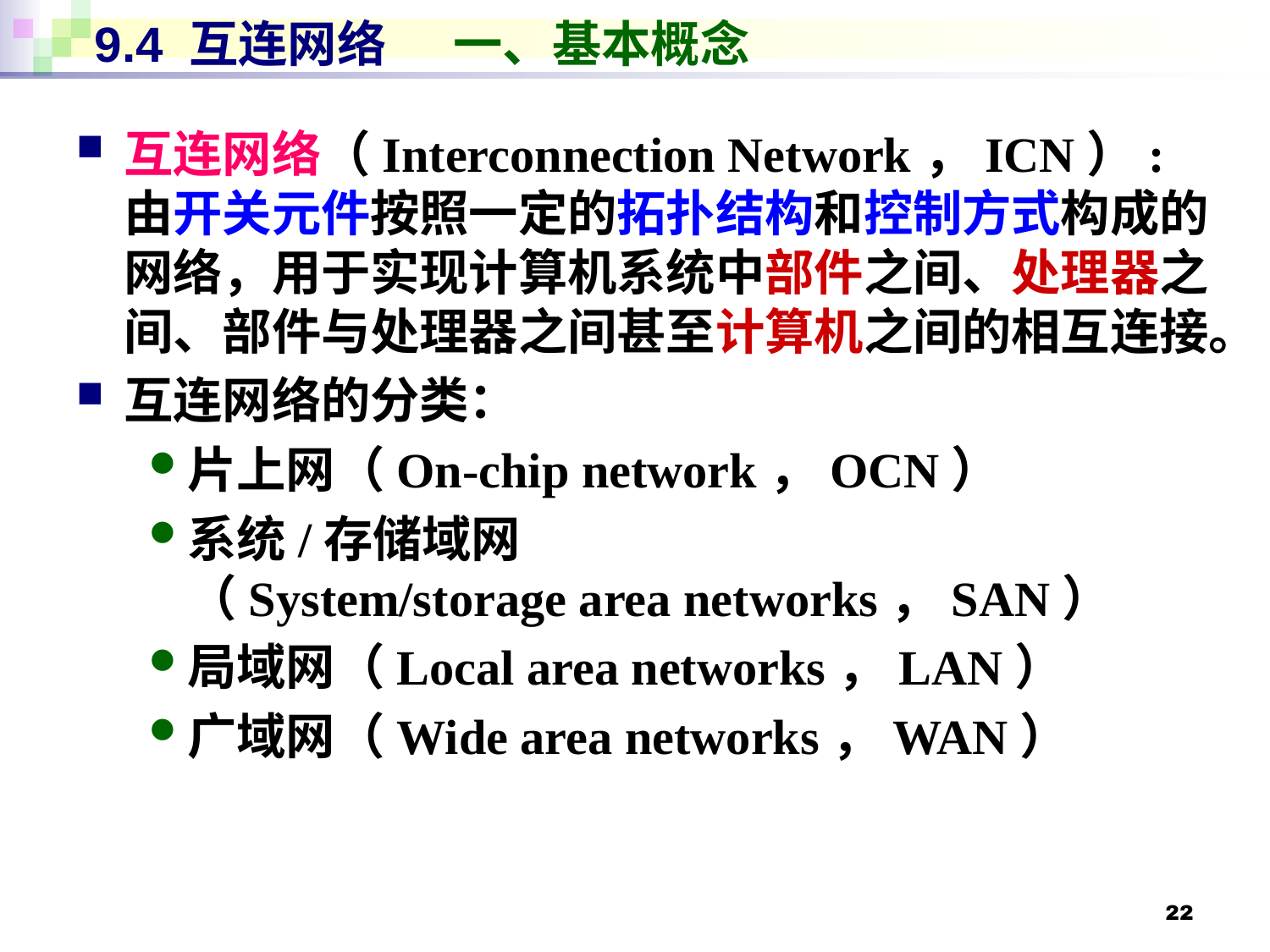

# 9.4 互连网络      一、基本概念
互连网络（Interconnection Network，ICN）:
由开关元件按照一定的拓扑结构和控制方式构成的网络，用于实现计算机系统中部件之间、处理器之间、部件与处理器之间甚至计算机之间的相互连接。
互连网络的分类：
片上网（On-chip network，OCN）
系统/存储域网
（System/storage area networks，SAN）
局域网（Local area networks，LAN）
广域网（Wide area networks，WAN）
22